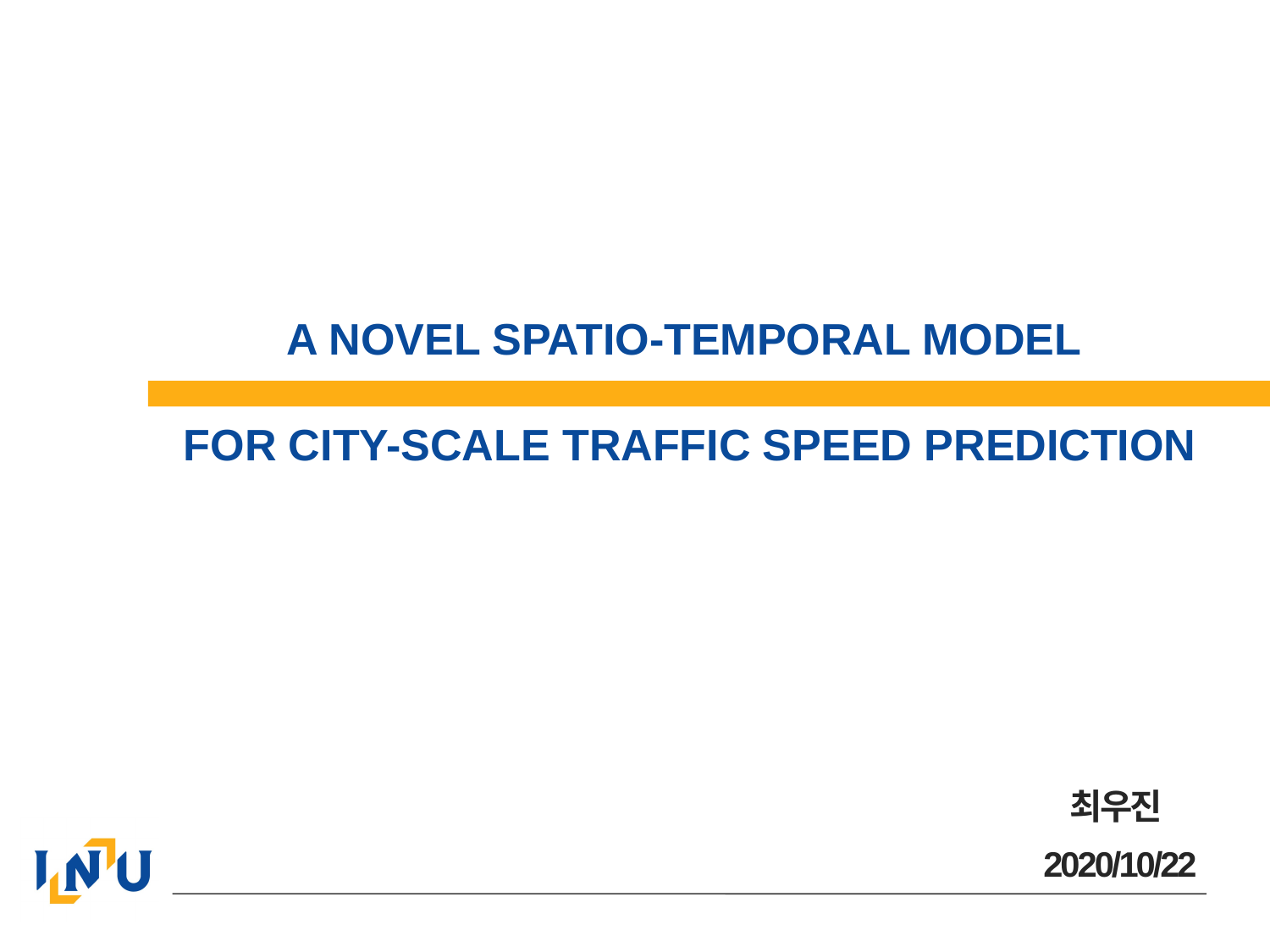

# A NOVEL SPATIO-TEMPORAL MODEL FOR CITY-SCALE TRAFFIC SPEED PREDICTION
최우진
2020/10/22